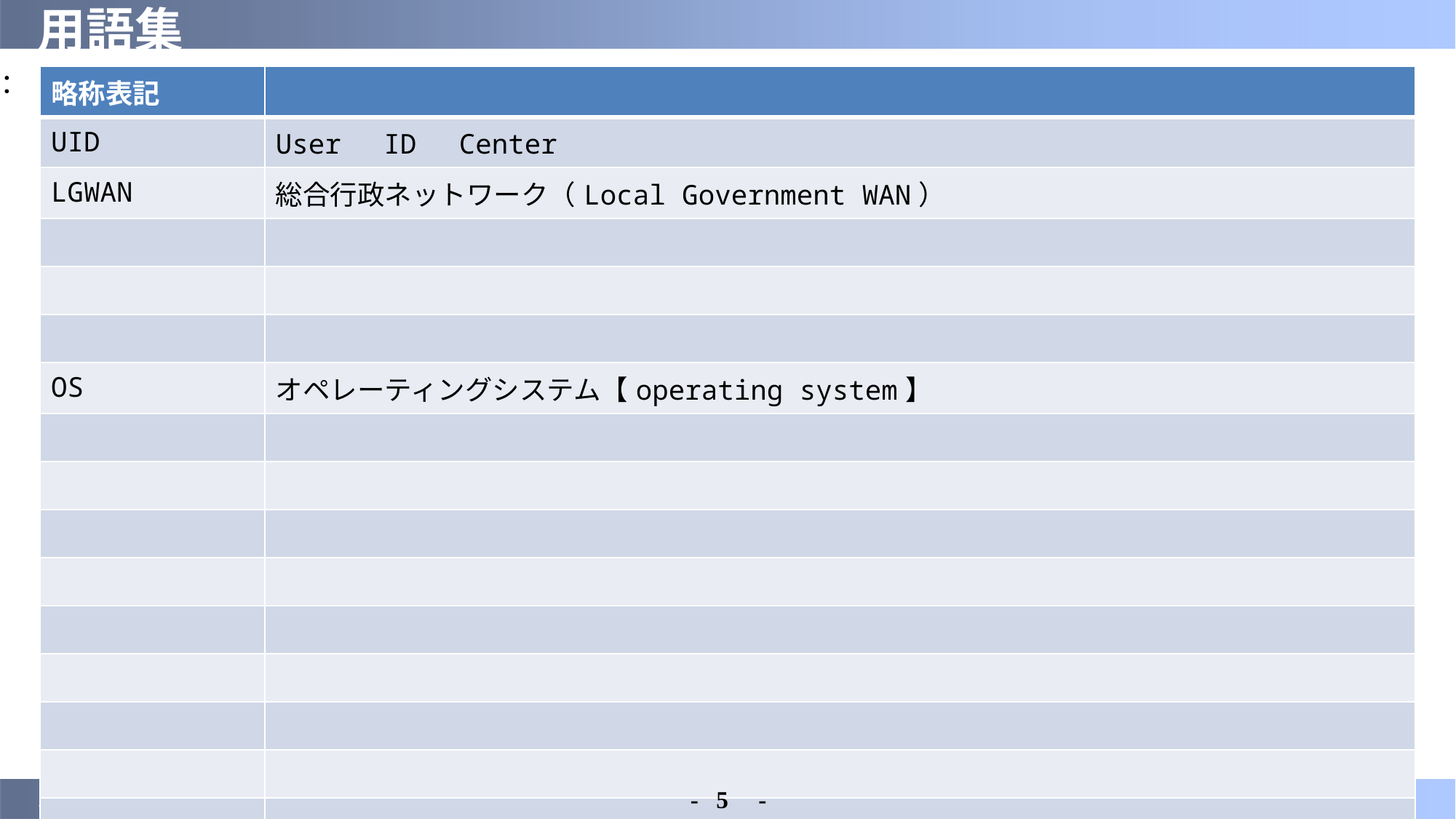

# 用語集
：
| 略称表記 |  |
| --- | --- |
| UID | User　ID　Center |
| LGWAN | 総合行政ネットワーク（Local Government WAN） |
|  |  |
|  |  |
|  |  |
| OS | オペレーティングシステム【operating system】 |
|  |  |
|  |  |
|  |  |
|  |  |
|  |  |
|  |  |
|  |  |
|  |  |
|  |  |
2022/5/8
-	5　-